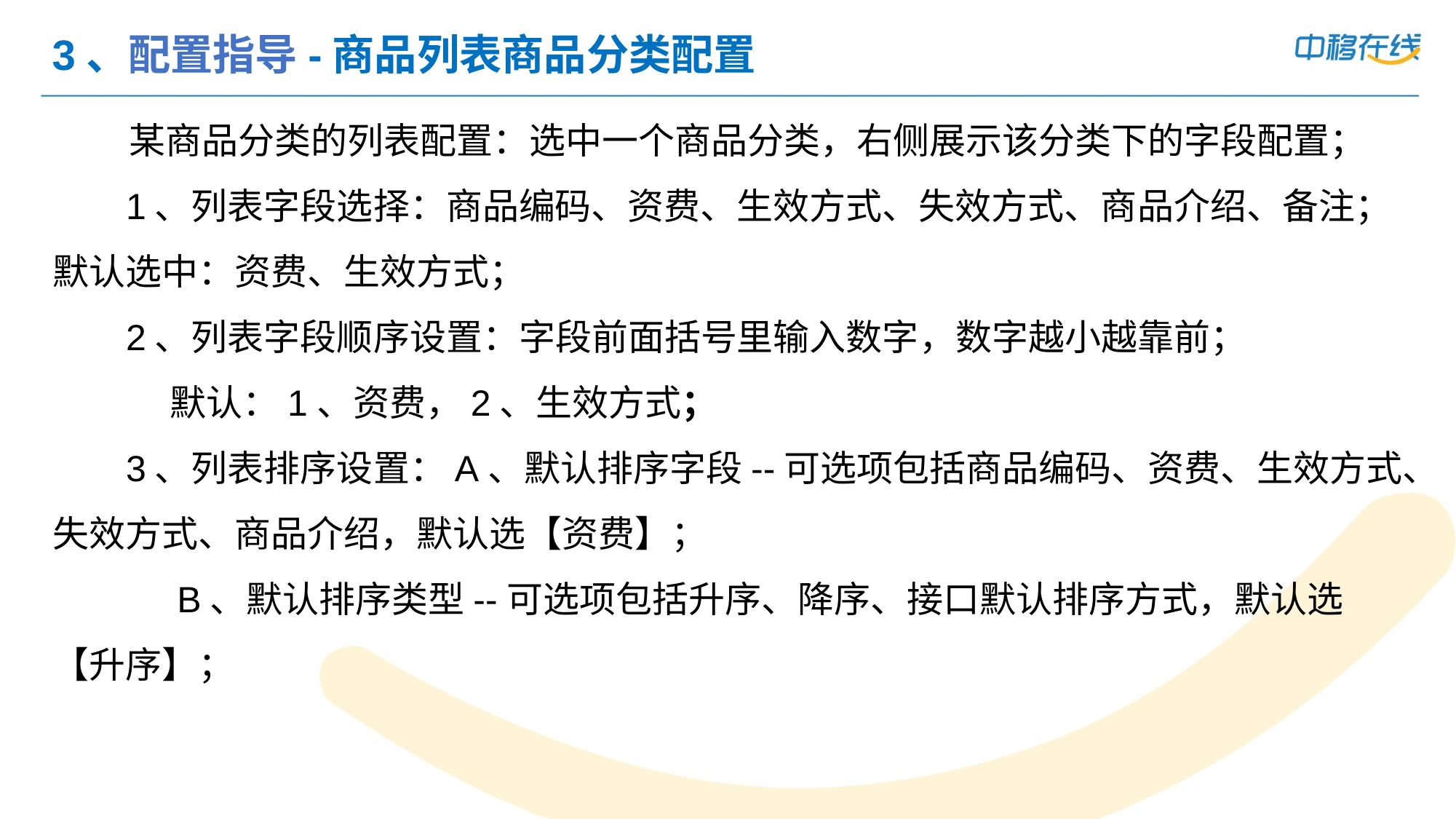

# 3、配置指导-商品列表商品分类配置
   某商品分类的列表配置：选中一个商品分类，右侧展示该分类下的字段配置；
   1、列表字段选择：商品编码、资费、生效方式、失效方式、商品介绍、备注；默认选中：资费、生效方式；
   2、列表字段顺序设置：字段前面括号里输入数字，数字越小越靠前；
        默认：1、资费，2、生效方式；
   3、列表排序设置：A、默认排序字段--可选项包括商品编码、资费、生效方式、失效方式、商品介绍，默认选【资费】；
        B、默认排序类型--可选项包括升序、降序、接口默认排序方式，默认选【升序】；